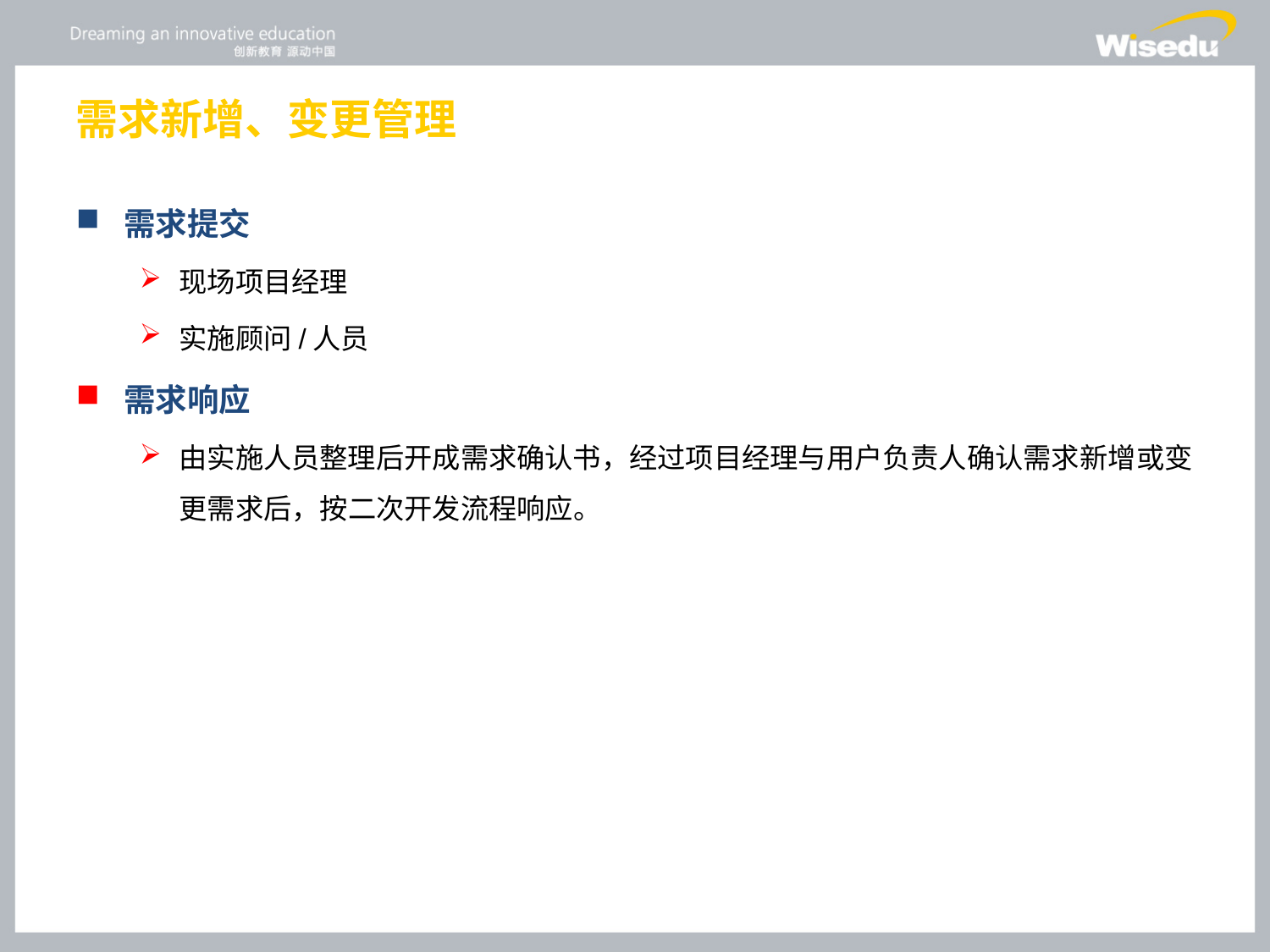

# 需求新增、变更管理
需求提交
现场项目经理
实施顾问/人员
需求响应
由实施人员整理后开成需求确认书，经过项目经理与用户负责人确认需求新增或变更需求后，按二次开发流程响应。